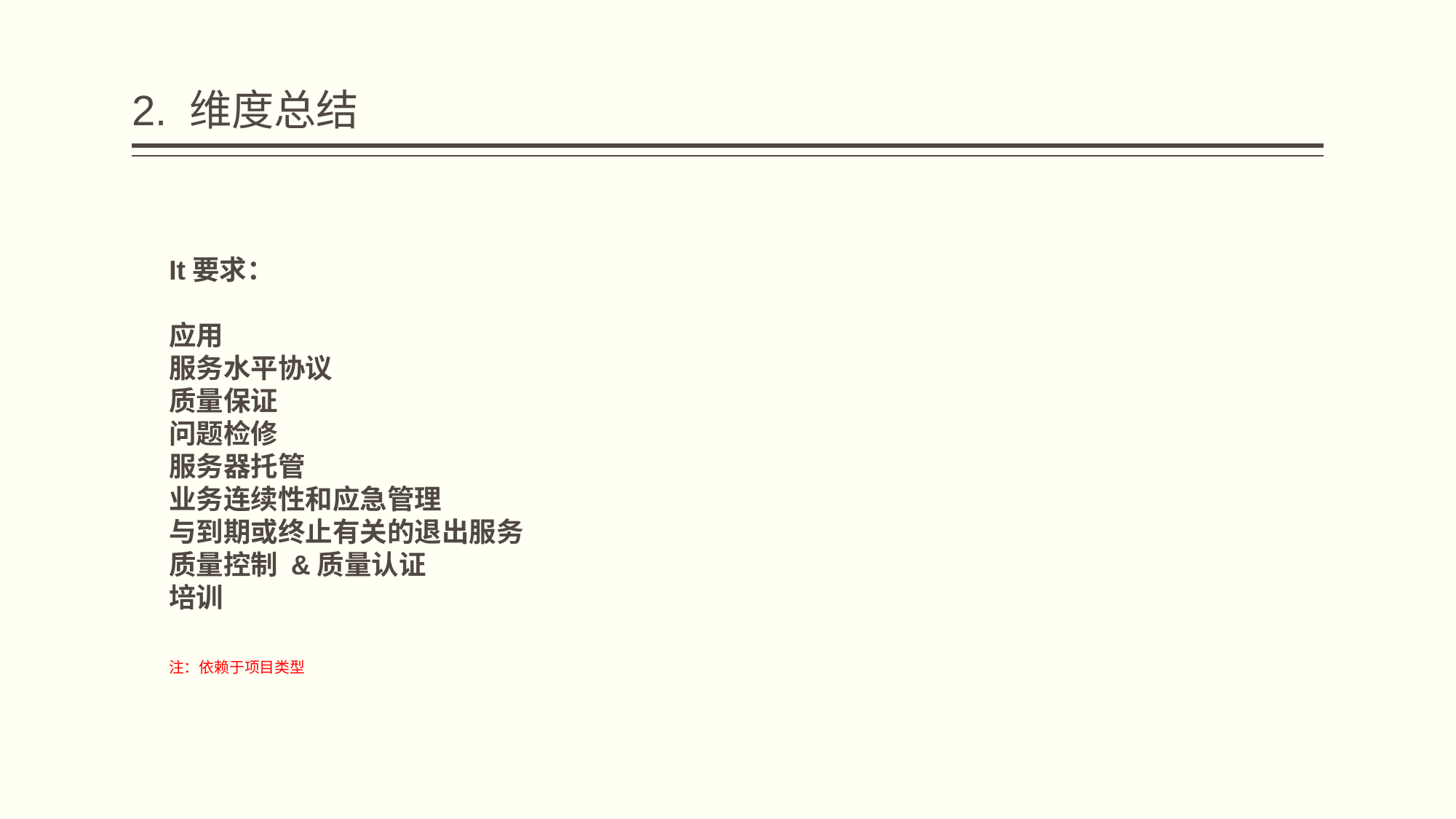

# 2. 维度总结
It要求：

应用
服务水平协议
质量保证
问题检修
服务器托管
业务连续性和应急管理
与到期或终止有关的退出服务
质量控制 &质量认证
培训

注：依赖于项目类型